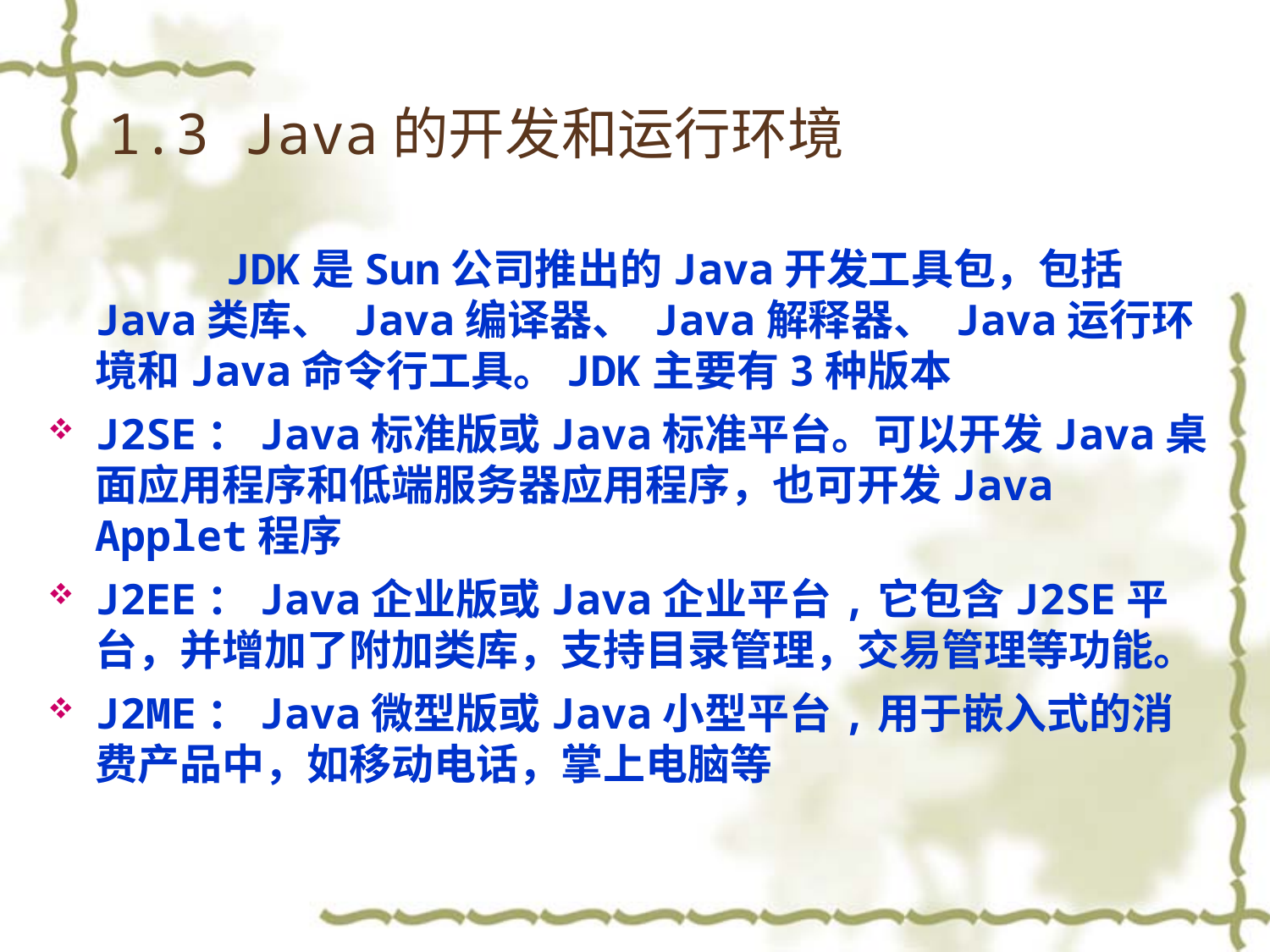

# 1.3 Java的开发和运行环境
       JDK是Sun公司推出的Java开发工具包，包括Java类库、 Java编译器、 Java解释器、 Java运行环境和Java命令行工具。JDK主要有3种版本
J2SE：Java标准版或Java标准平台。可以开发Java桌面应用程序和低端服务器应用程序，也可开发Java Applet程序
J2EE：Java企业版或Java企业平台,它包含J2SE平台，并增加了附加类库，支持目录管理，交易管理等功能。
J2ME：Java微型版或Java小型平台,用于嵌入式的消费产品中，如移动电话，掌上电脑等